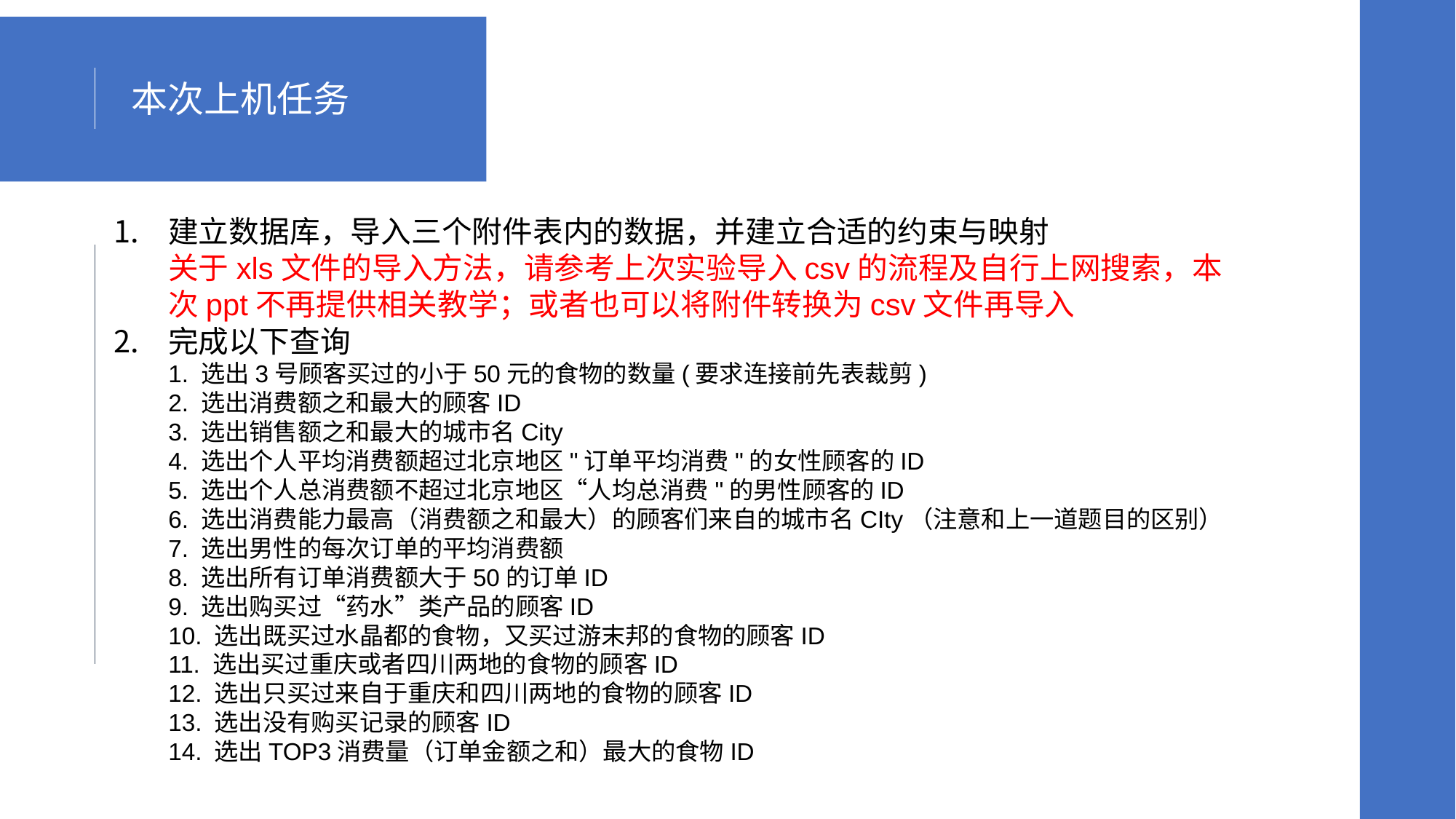

本次上机任务
建立数据库，导入三个附件表内的数据，并建立合适的约束与映射
关于xls文件的导入方法，请参考上次实验导入csv的流程及自行上网搜索，本次ppt不再提供相关教学；或者也可以将附件转换为csv文件再导入
完成以下查询
1. 选出3号顾客买过的小于50元的食物的数量(要求连接前先表裁剪)
2. 选出消费额之和最大的顾客ID
3. 选出销售额之和最大的城市名City
4. 选出个人平均消费额超过北京地区"订单平均消费"的女性顾客的ID
5. 选出个人总消费额不超过北京地区“人均总消费"的男性顾客的ID
6. 选出消费能力最高（消费额之和最大）的顾客们来自的城市名CIty（注意和上一道题目的区别）
7. 选出男性的每次订单的平均消费额
8. 选出所有订单消费额大于50的订单ID
9. 选出购买过“药水”类产品的顾客ID
10. 选出既买过水晶都的食物，又买过游末邦的食物的顾客ID
11. 选出买过重庆或者四川两地的食物的顾客ID
12. 选出只买过来自于重庆和四川两地的食物的顾客ID
13. 选出没有购买记录的顾客ID
14. 选出TOP3消费量（订单金额之和）最大的食物ID